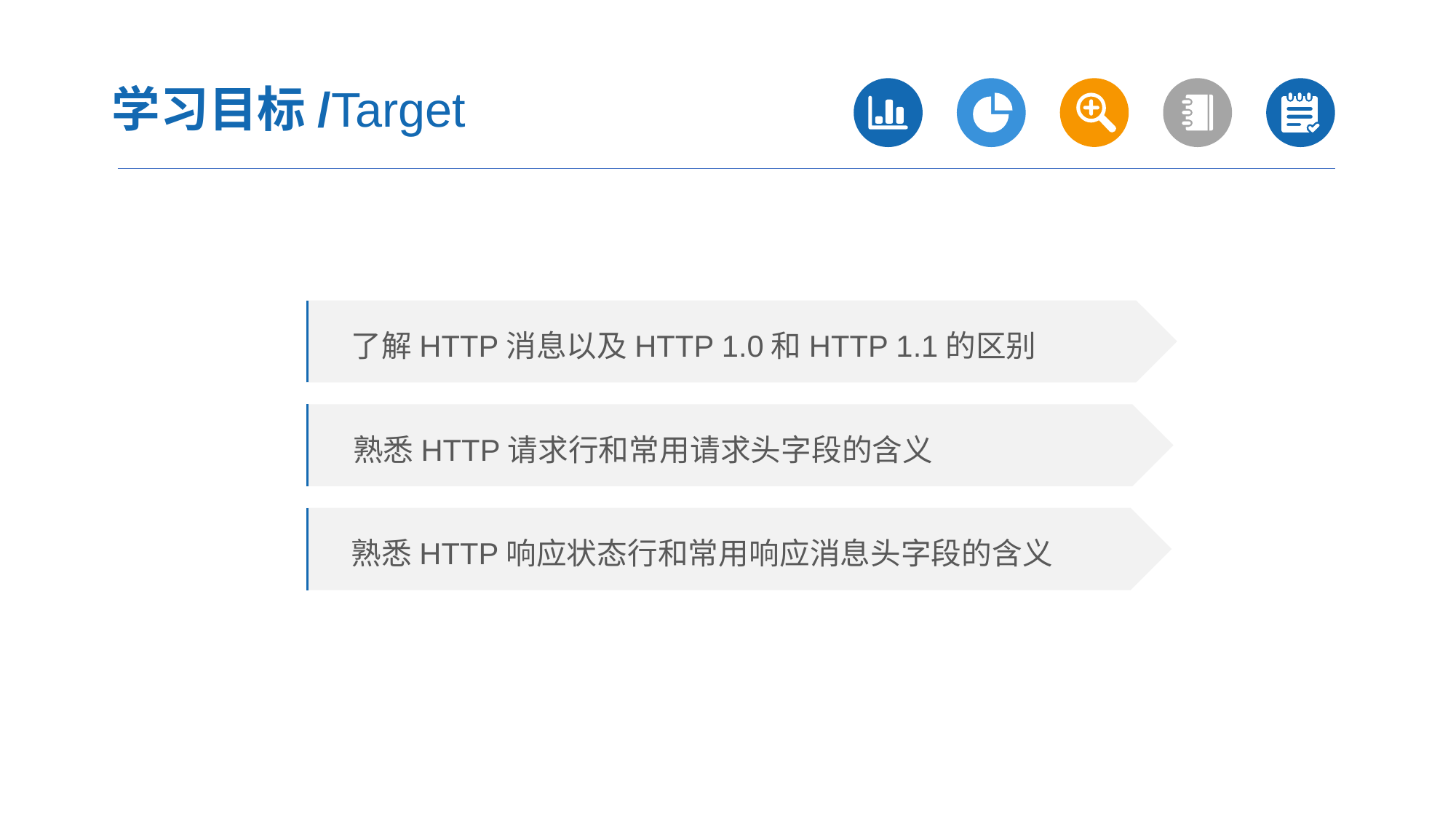

学习目标/Target
    了解HTTP消息以及HTTP 1.0和HTTP 1.1的区别

    熟悉HTTP请求行和常用请求头字段的含义
    熟悉HTTP响应状态行和常用响应消息头字段的含义